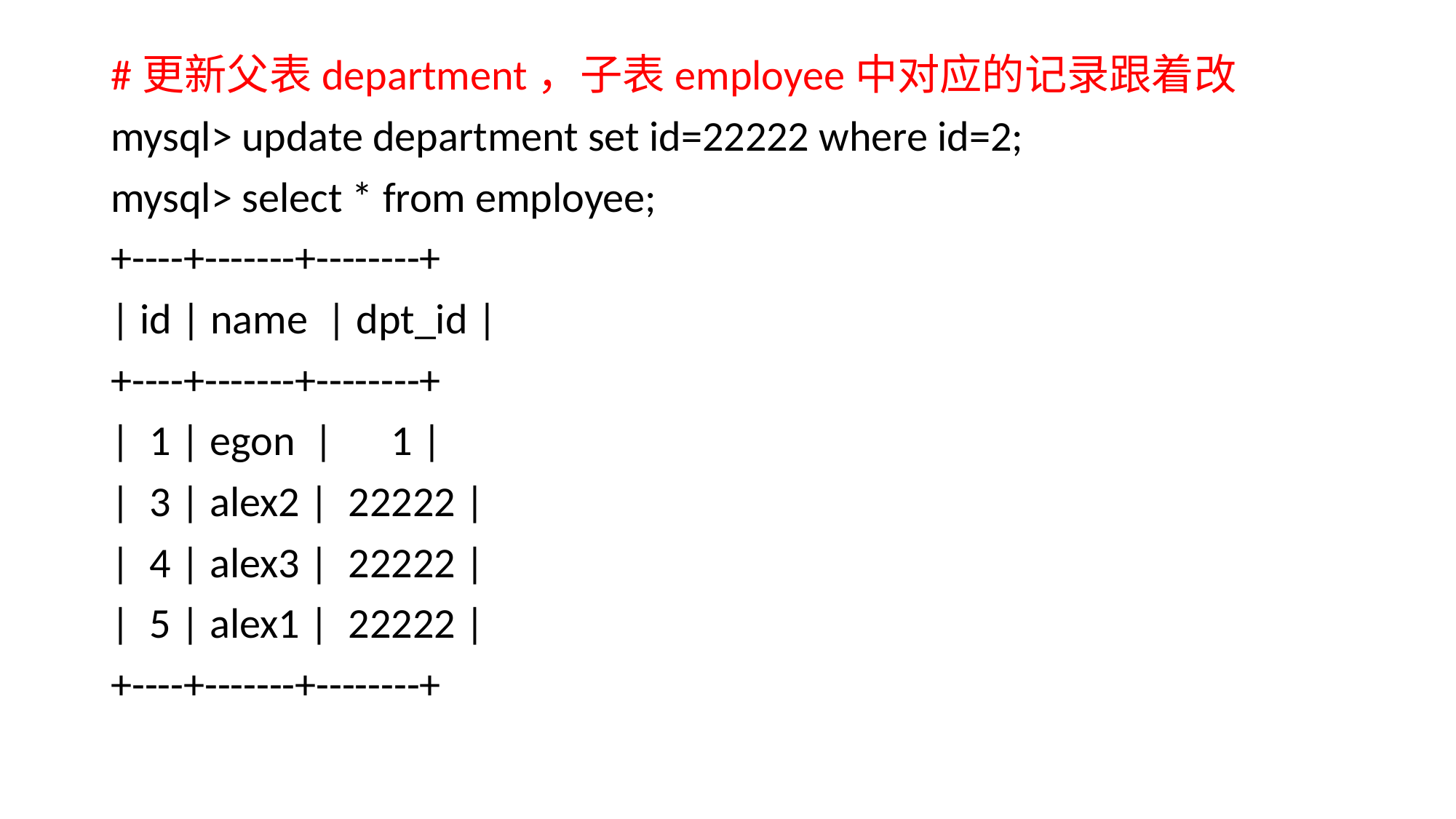

#更新父表department，子表employee中对应的记录跟着改
mysql> update department set id=22222 where id=2;
mysql> select * from employee;
+----+-------+--------+
| id | name  | dpt_id |
+----+-------+--------+
|  1 | egon  |      1 |
|  3 | alex2 |  22222 |
|  4 | alex3 |  22222 |
|  5 | alex1 |  22222 |
+----+-------+--------+